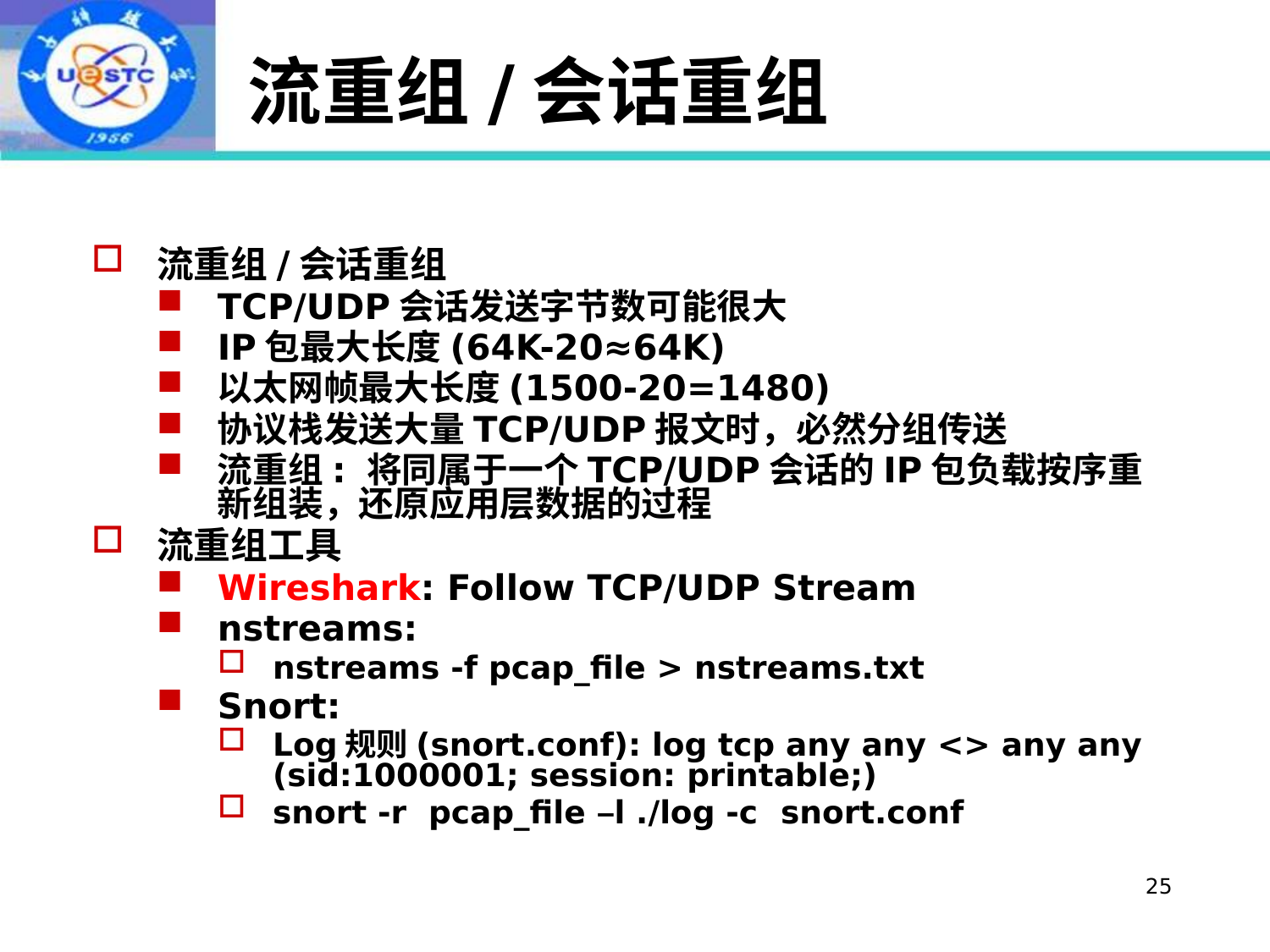

# 流重组/会话重组
流重组/会话重组
TCP/UDP会话发送字节数可能很大
IP包最大长度(64K-20≈64K)
以太网帧最大长度(1500-20=1480)
协议栈发送大量TCP/UDP报文时，必然分组传送
流重组: 将同属于一个TCP/UDP会话的IP包负载按序重新组装，还原应用层数据的过程
流重组工具
Wireshark: Follow TCP/UDP Stream
nstreams:
nstreams -f pcap_file > nstreams.txt
Snort:
Log规则(snort.conf): log tcp any any <> any any (sid:1000001; session: printable;)
snort -r  pcap_file –l ./log -c	snort.conf
25